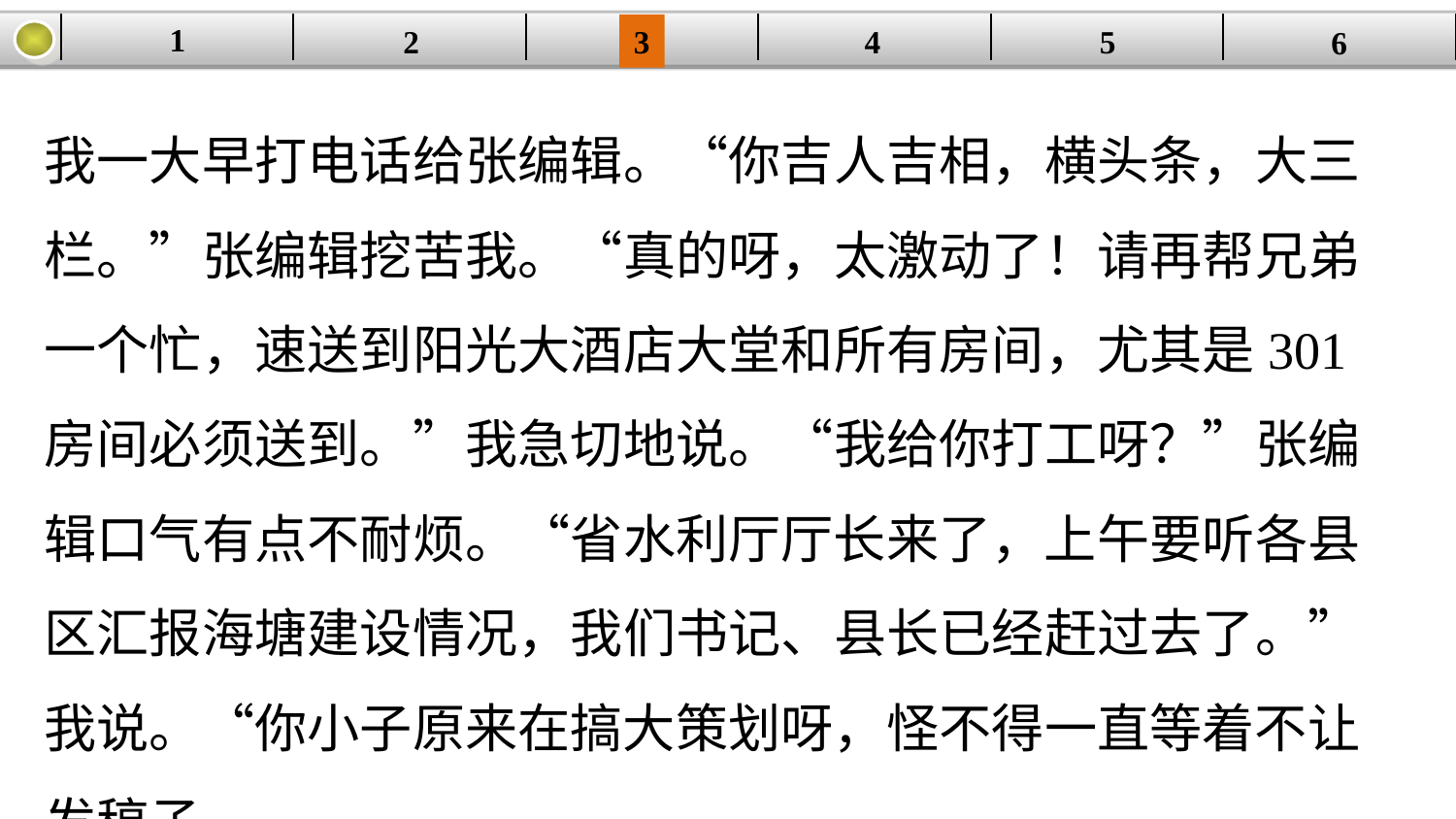

1
|  |  |  |  |  |  |
| --- | --- | --- | --- | --- | --- |
2
3
4
5
6

我一大早打电话给张编辑。“你吉人吉相，横头条，大三栏。”张编辑挖苦我。“真的呀，太激动了！请再帮兄弟一个忙，速送到阳光大酒店大堂和所有房间，尤其是301房间必须送到。”我急切地说。“我给你打工呀？”张编辑口气有点不耐烦。“省水利厅厅长来了，上午要听各县区汇报海塘建设情况，我们书记、县长已经赶过去了。”我说。“你小子原来在搞大策划呀，怪不得一直等着不让发稿子，